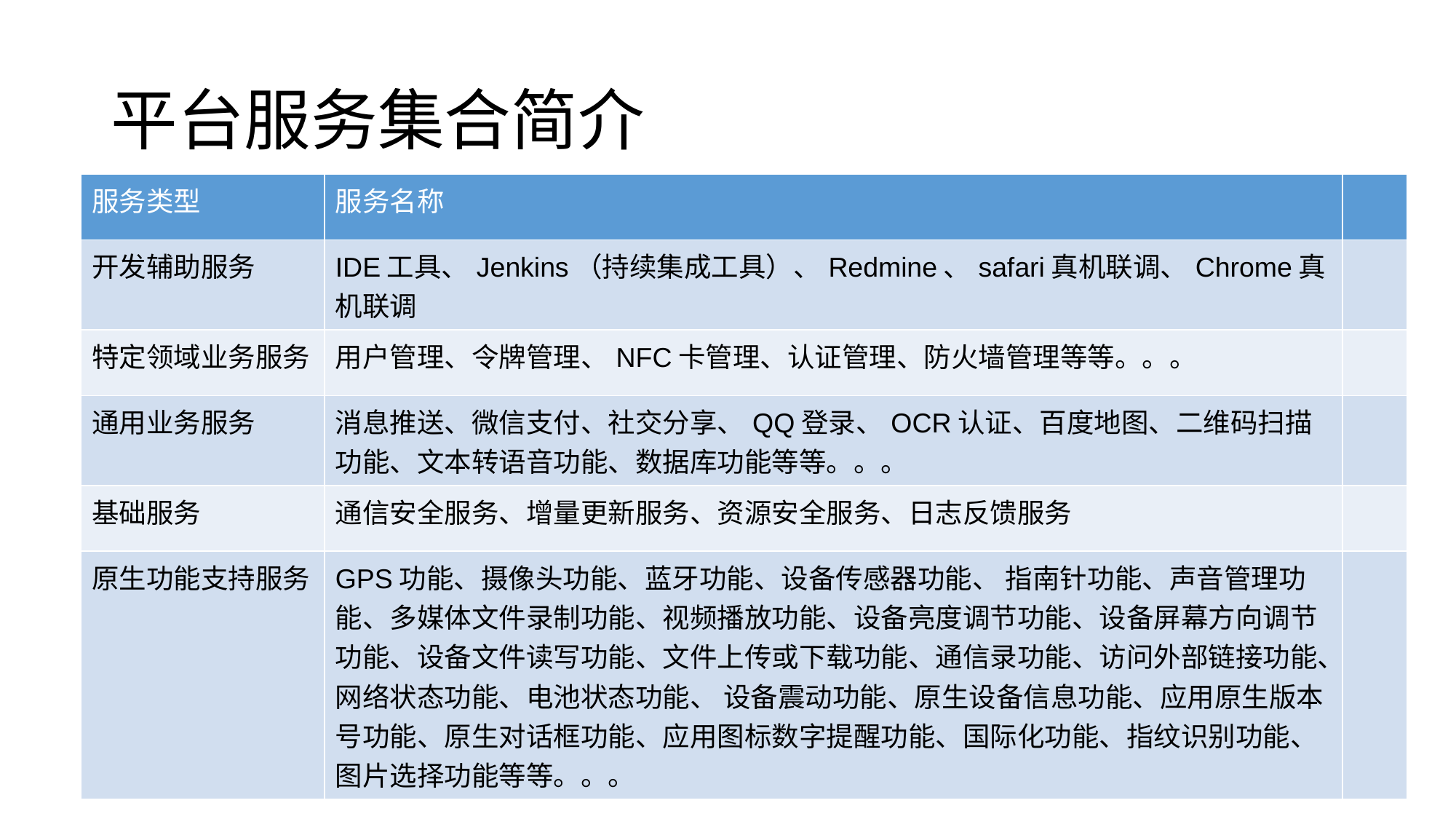

# 平台服务集合简介
| 服务类型 | 服务名称 |  |
| --- | --- | --- |
| 开发辅助服务 | IDE工具、Jenkins（持续集成工具）、Redmine、safari真机联调、Chrome真机联调 |  |
| 特定领域业务服务 | 用户管理、令牌管理、NFC卡管理、认证管理、防火墙管理等等。。。 |  |
| 通用业务服务 | 消息推送、微信支付、社交分享、QQ登录、OCR认证、百度地图、二维码扫描功能、文本转语音功能、数据库功能等等。。。 |  |
| 基础服务 | 通信安全服务、增量更新服务、资源安全服务、日志反馈服务 |  |
| 原生功能支持服务 | GPS功能、摄像头功能、蓝牙功能、设备传感器功能、 指南针功能、声音管理功能、多媒体文件录制功能、视频播放功能、设备亮度调节功能、设备屏幕方向调节功能、设备文件读写功能、文件上传或下载功能、通信录功能、访问外部链接功能、网络状态功能、电池状态功能、 设备震动功能、原生设备信息功能、应用原生版本号功能、原生对话框功能、应用图标数字提醒功能、国际化功能、指纹识别功能、图片选择功能等等。。。 |  |